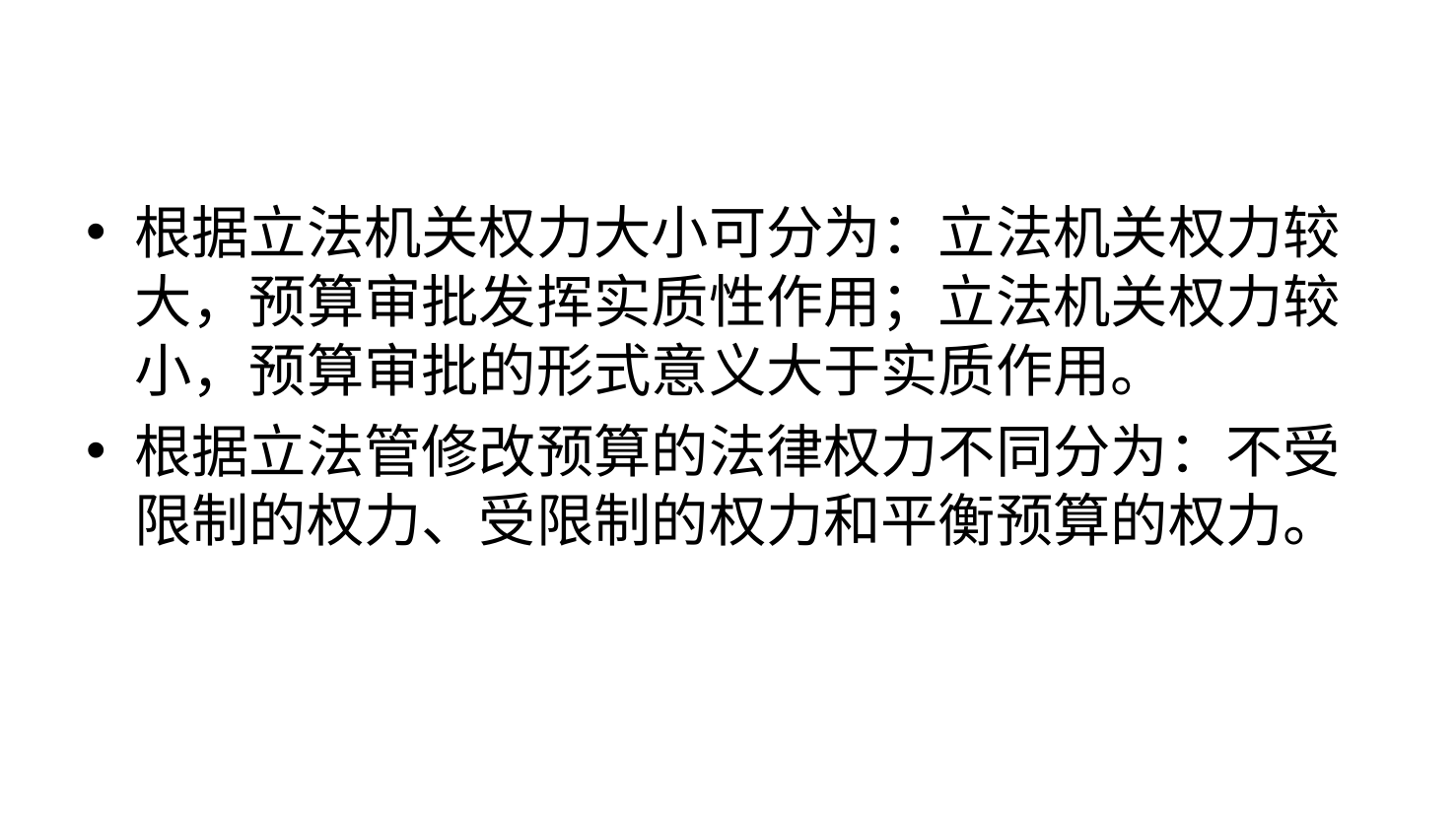

#
根据立法机关权力大小可分为：立法机关权力较大，预算审批发挥实质性作用；立法机关权力较小，预算审批的形式意义大于实质作用。
根据立法管修改预算的法律权力不同分为：不受限制的权力、受限制的权力和平衡预算的权力。